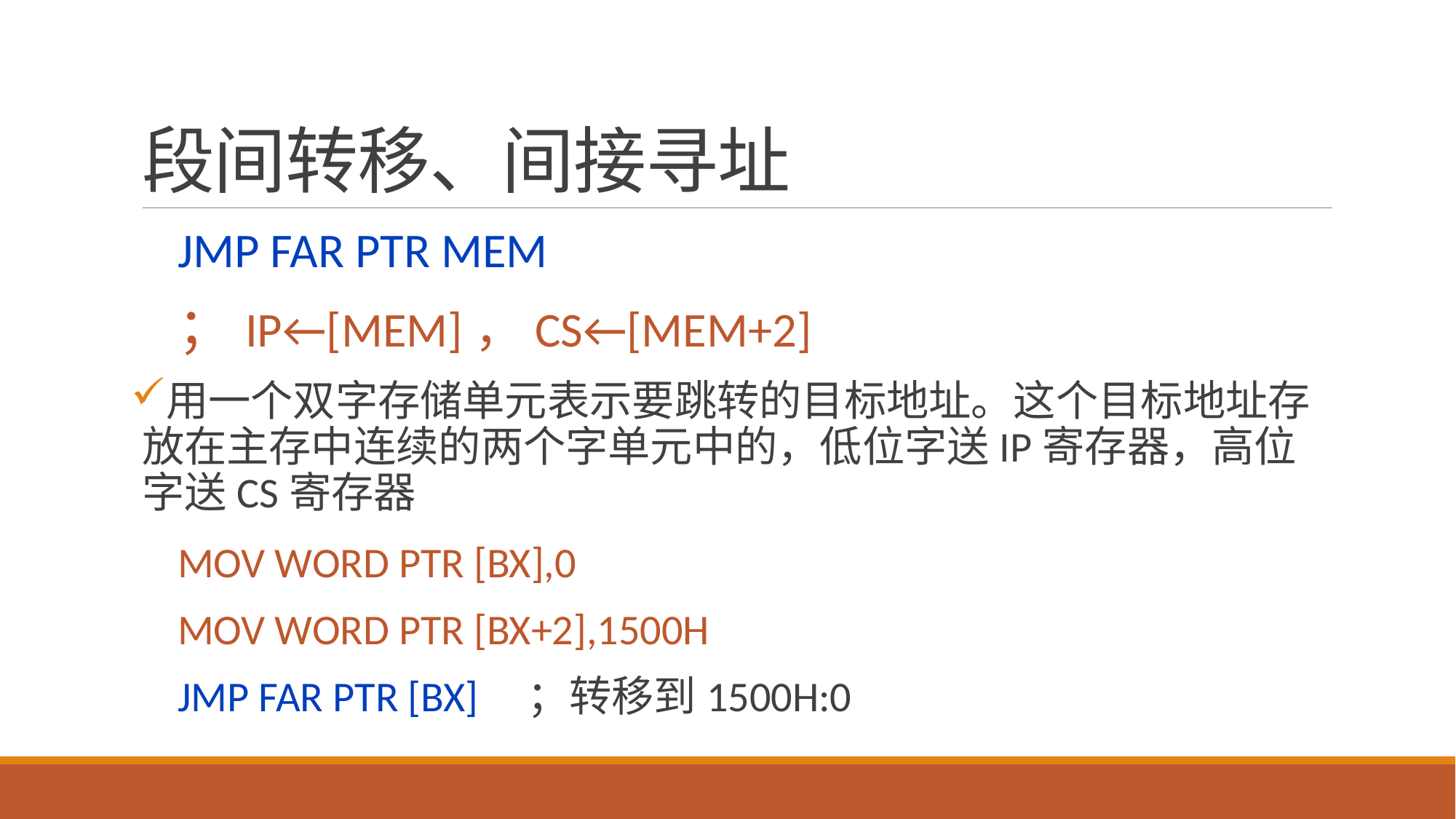

# 段间转移、间接寻址
JMP FAR PTR MEM
；IP←[MEM]，CS←[MEM+2]
用一个双字存储单元表示要跳转的目标地址。这个目标地址存放在主存中连续的两个字单元中的，低位字送IP寄存器，高位字送CS寄存器
MOV WORD PTR [BX],0
MOV WORD PTR [BX+2],1500H
JMP FAR PTR [BX]    ；转移到1500H:0